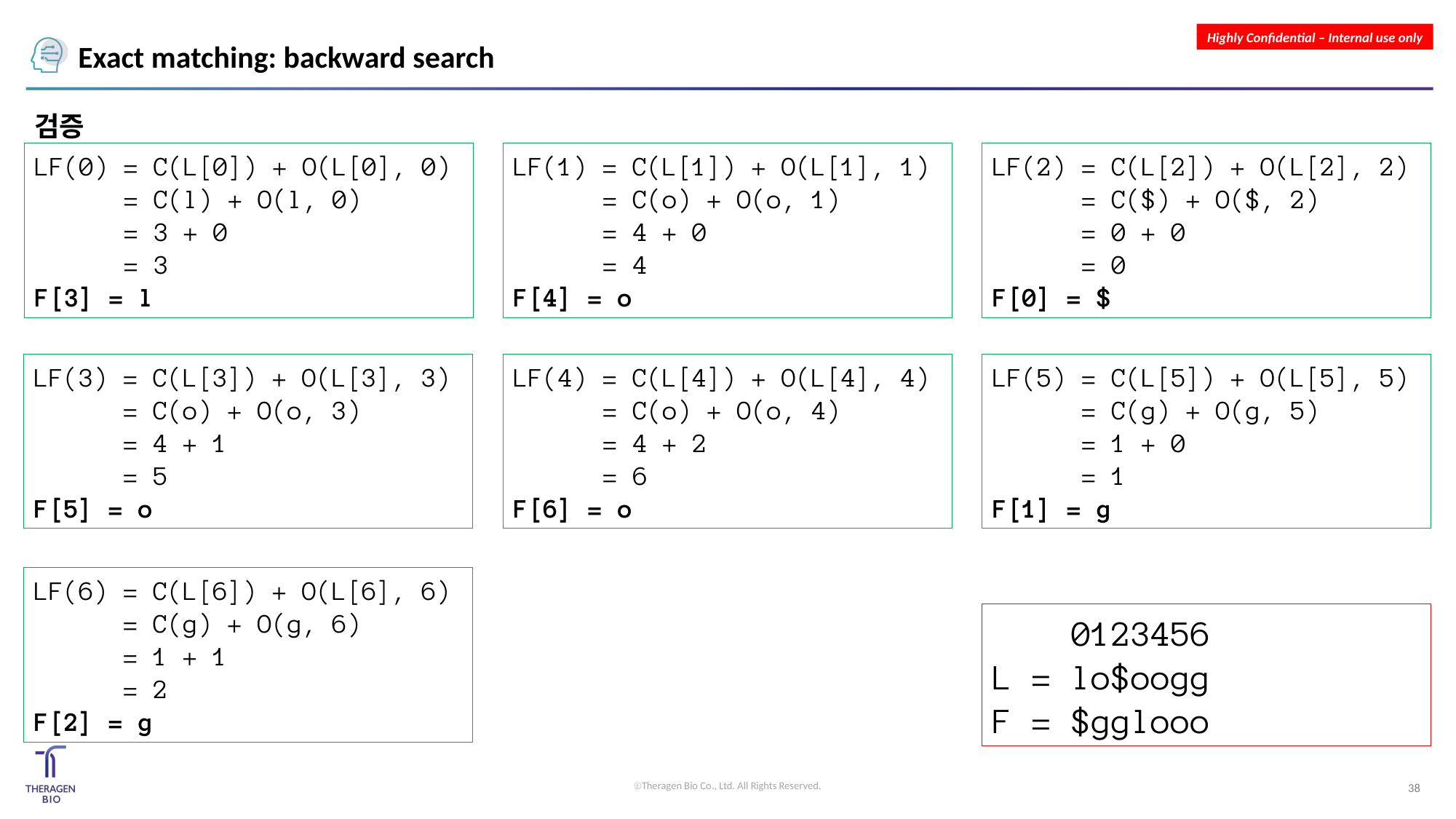

# Exact matching: backward search
검증
LF(0) = C(L[0]) + O(L[0], 0)
      = C(l) + O(l, 0)
      = 3 + 0
      = 3
F[3] = l
LF(1) = C(L[1]) + O(L[1], 1)
      = C(o) + O(o, 1)
      = 4 + 0
      = 4
F[4] = o
LF(2) = C(L[2]) + O(L[2], 2)
      = C($) + O($, 2)
      = 0 + 0
      = 0
F[0] = $
LF(3) = C(L[3]) + O(L[3], 3)
      = C(o) + O(o, 3)
      = 4 + 1
      = 5
F[5] = o
LF(4) = C(L[4]) + O(L[4], 4)
      = C(o) + O(o, 4)
      = 4 + 2
      = 6
F[6] = o
LF(5) = C(L[5]) + O(L[5], 5)
      = C(g) + O(g, 5)
      = 1 + 0
      = 1
F[1] = g
LF(6) = C(L[6]) + O(L[6], 6)
      = C(g) + O(g, 6)
      = 1 + 1
      = 2
F[2] = g
    0123456
L = lo$oogg
F = $gglooo
38